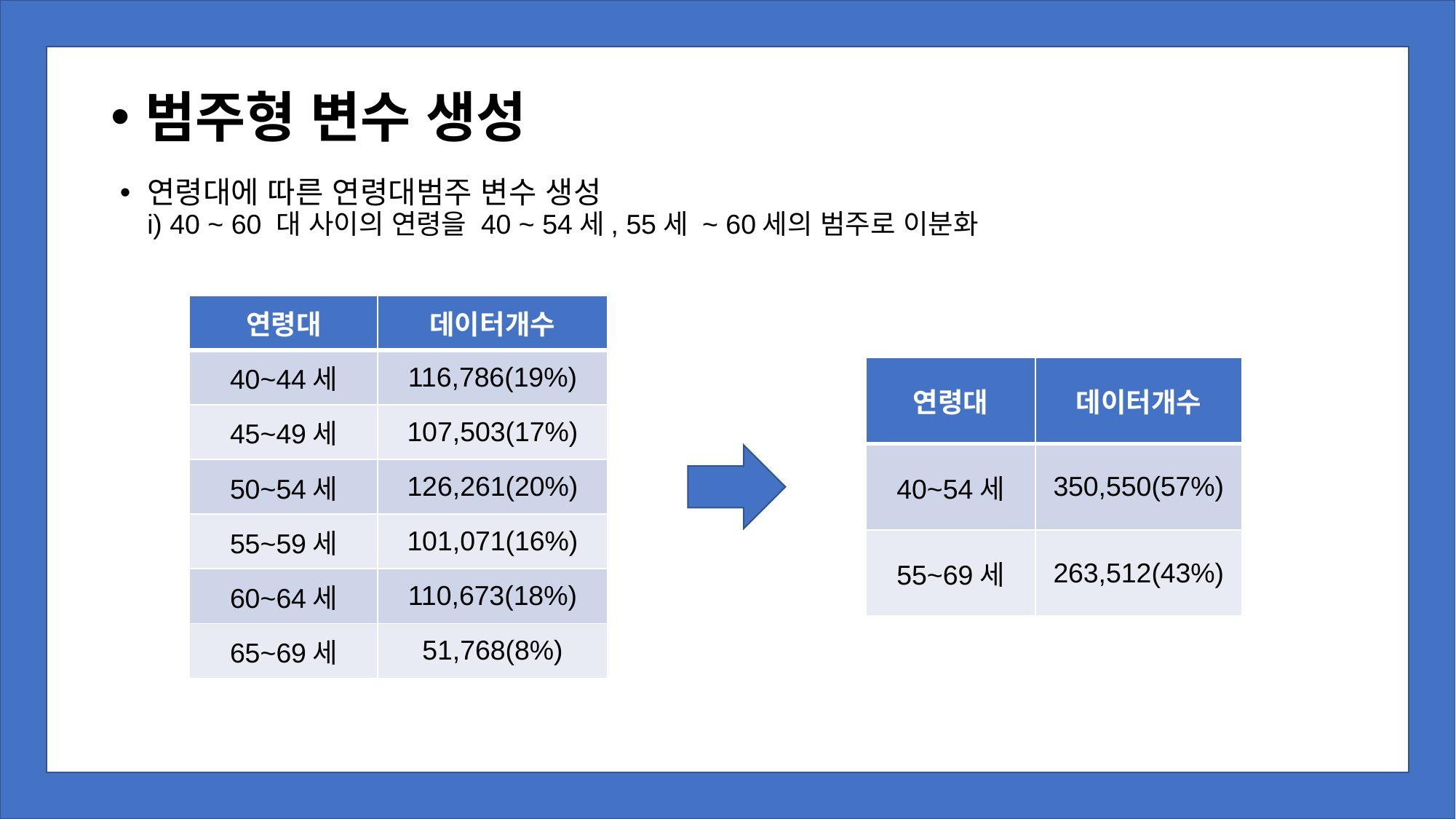

범주형 변수 생성
연령대에 따른 연령대범주 변수 생성
i) 40 ~ 60 대 사이의 연령을 40 ~ 54세, 55세 ~ 60세의 범주로 이분화
| 연령대 | 데이터개수 |
| --- | --- |
| 40~44세 | 116,786(19%) |
| 45~49세 | 107,503(17%) |
| 50~54세 | 126,261(20%) |
| 55~59세 | 101,071(16%) |
| 60~64세 | 110,673(18%) |
| 65~69세 | 51,768(8%) |
| 연령대 | 데이터개수 |
| --- | --- |
| 40~54세 | 350,550(57%) |
| 55~69세 | 263,512(43%) |